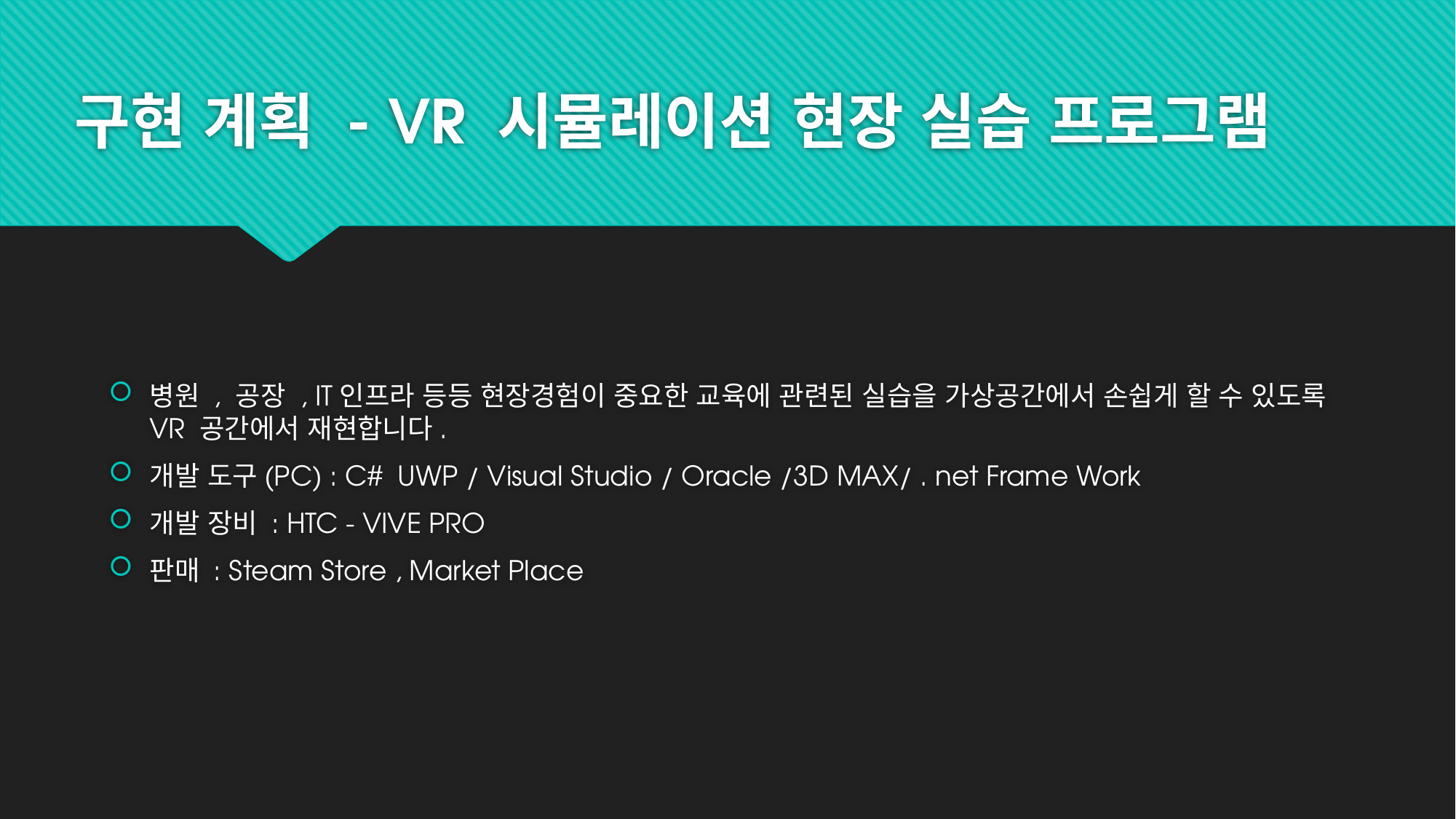

# 구현 계획 - VR 시뮬레이션 현장 실습 프로그램
병원 , 공장 , IT인프라 등등 현장경험이 중요한 교육에 관련된 실습을 가상공간에서 손쉽게 할 수 있도록 VR 공간에서 재현합니다.
개발 도구(PC) : C#  UWP / Visual Studio / Oracle /3D MAX/ . net Frame Work
개발 장비 : HTC - VIVE PRO
판매 : Steam Store , Market Place